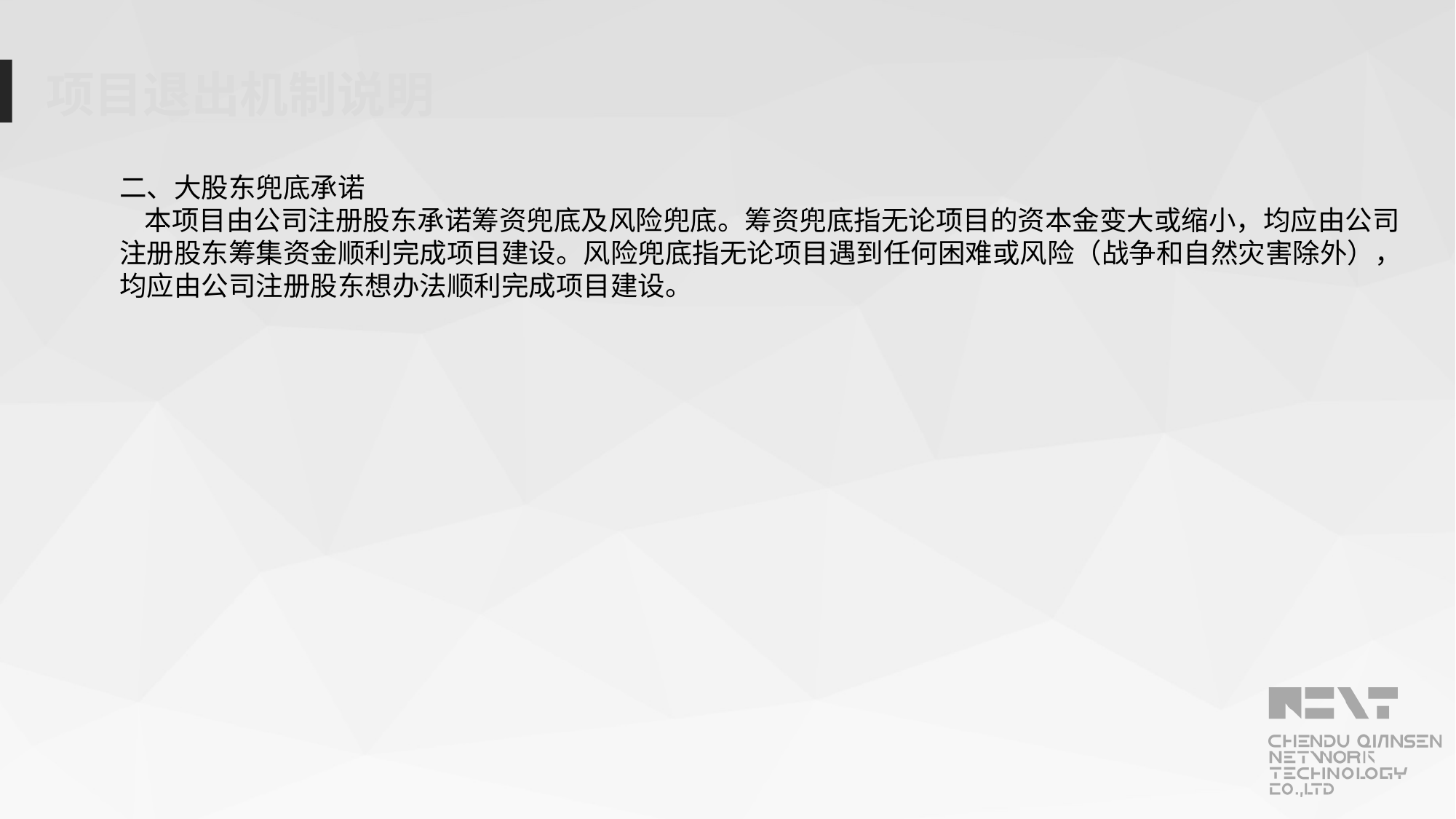

项目退出机制说明
二、大股东兜底承诺
   本项目由公司注册股东承诺筹资兜底及风险兜底。筹资兜底指无论项目的资本金变大或缩小，均应由公司注册股东筹集资金顺利完成项目建设。风险兜底指无论项目遇到任何困难或风险（战争和自然灾害除外），均应由公司注册股东想办法顺利完成项目建设。